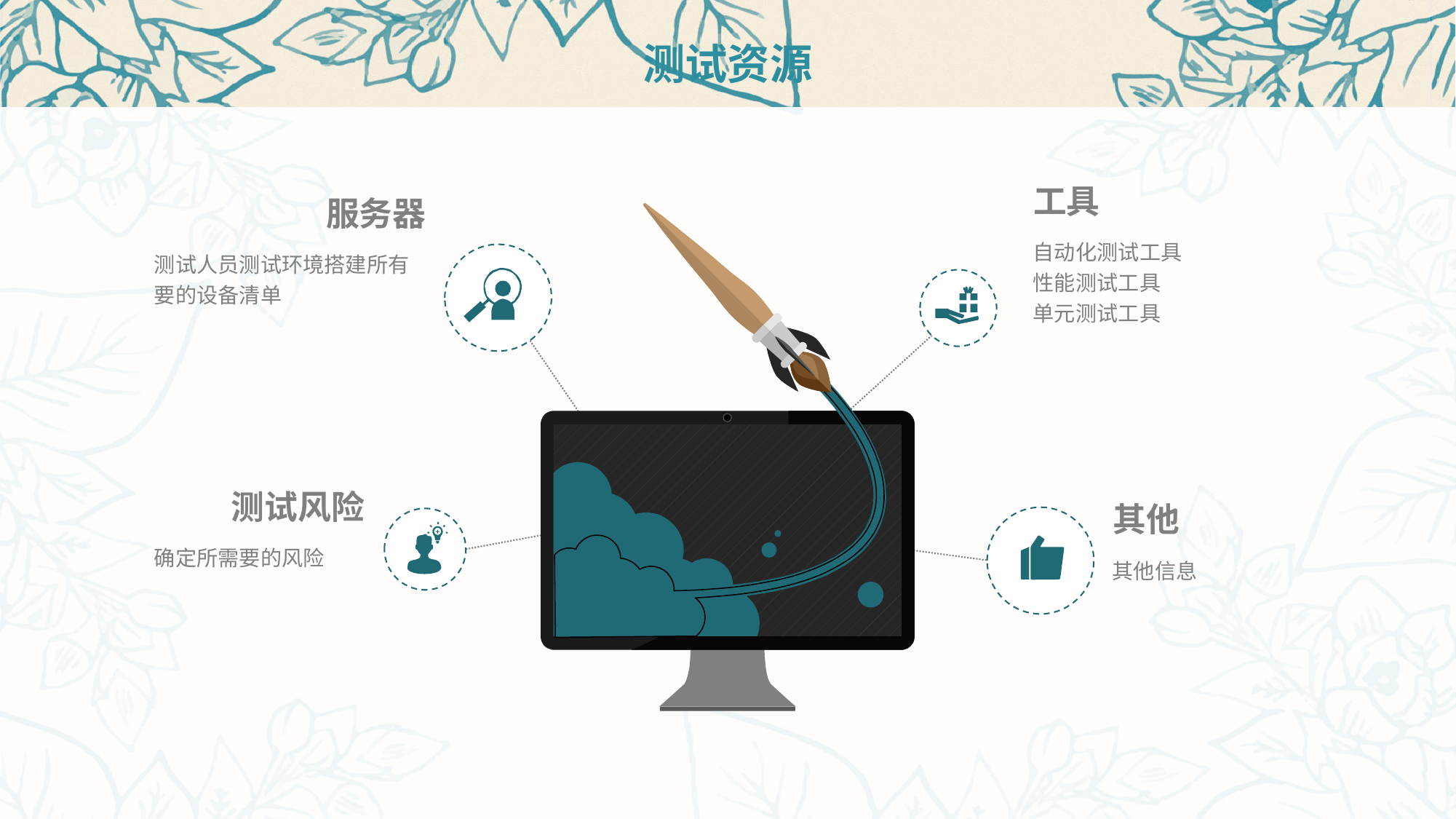

# 测试资源
工具
服务器

自动化测试工具
性能测试工具
单元测试工具
测试人员测试环境搭建所有要的设备清单

测试风险
其他

确定所需要的风险
其他信息